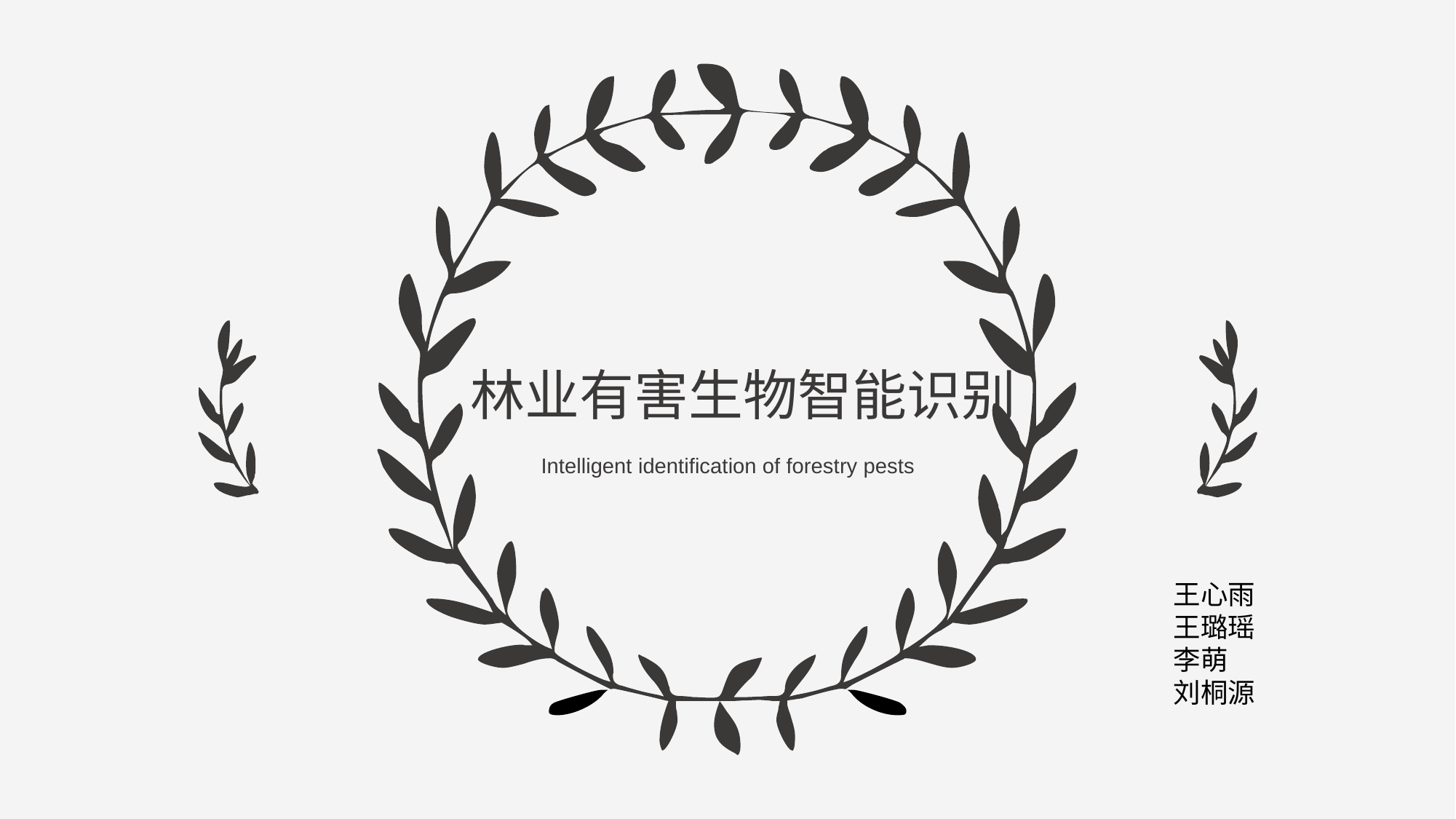

林业有害生物智能识别
Intelligent identification of forestry pests
王心雨
王璐瑶
李萌
刘桐源